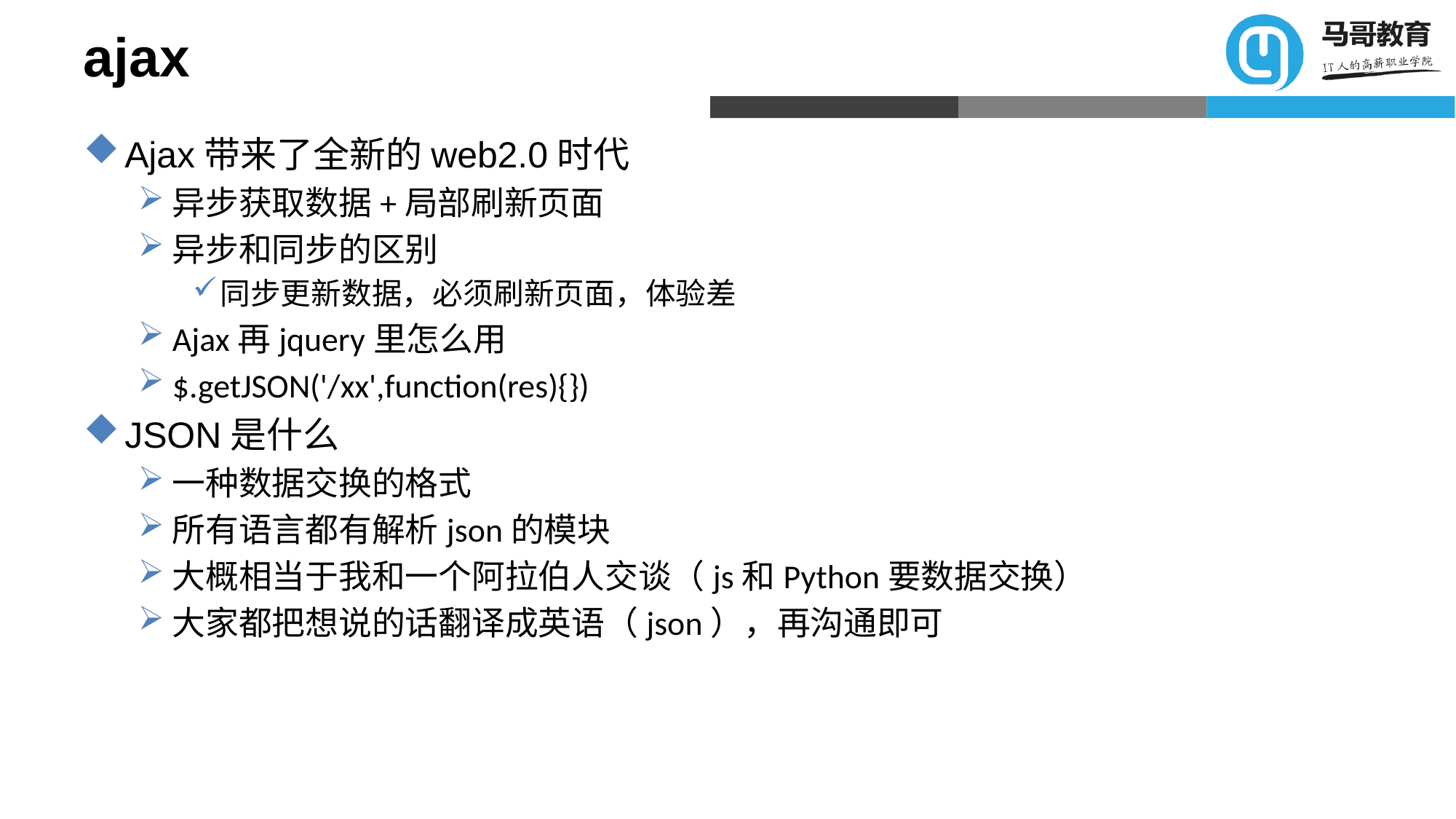

# ajax
Ajax带来了全新的web2.0时代
异步获取数据+局部刷新页面
异步和同步的区别
同步更新数据，必须刷新页面，体验差
Ajax再jquery里怎么用
$.getJSON('/xx',function(res){})
JSON是什么
一种数据交换的格式
所有语言都有解析json的模块
大概相当于我和一个阿拉伯人交谈（js和Python要数据交换）
大家都把想说的话翻译成英语（json），再沟通即可